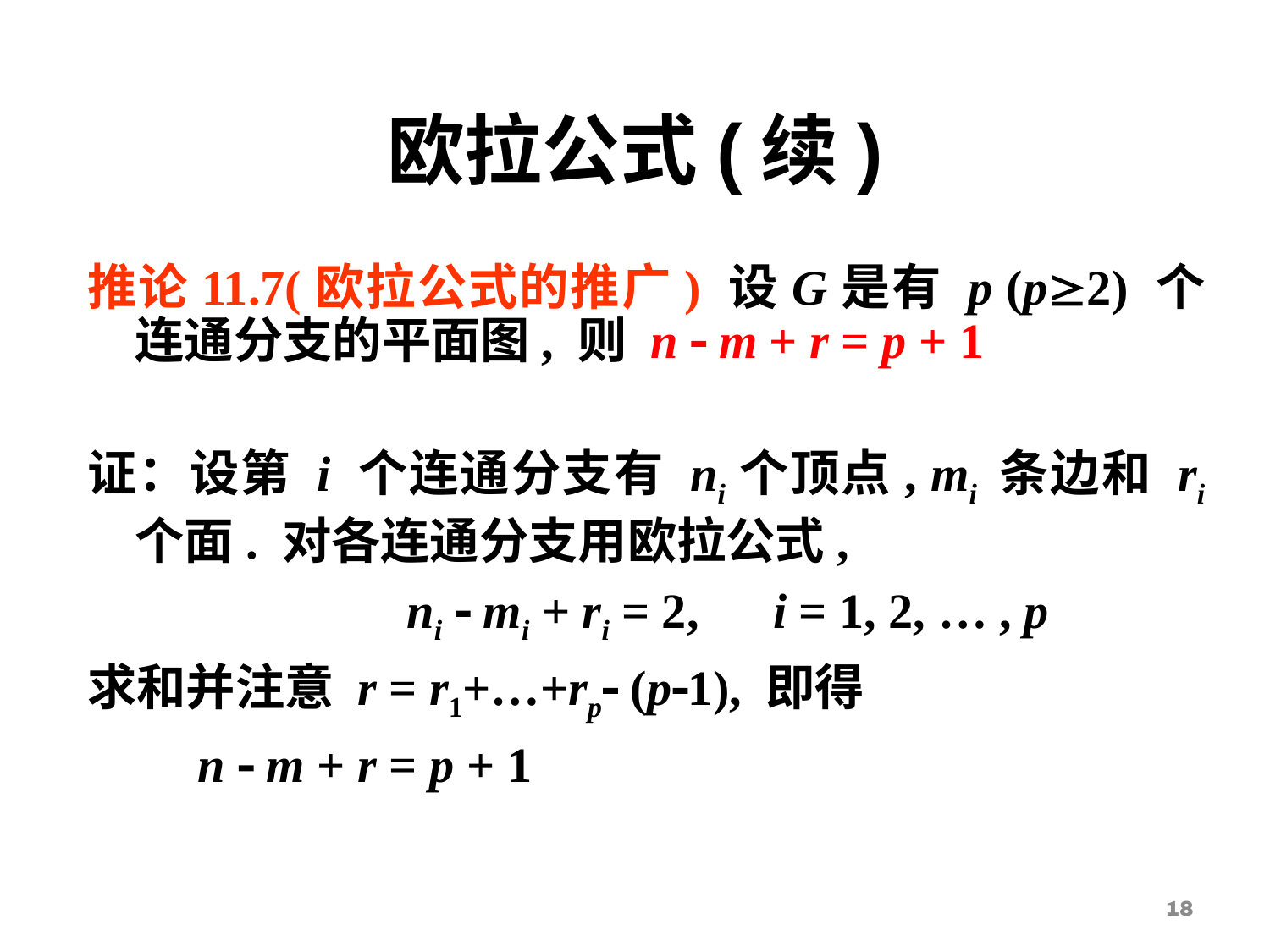

# 欧拉公式(续)
推论11.7(欧拉公式的推广) 设G是有 p (p≥2) 个连通分支的平面图, 则 n − m + r = p + 1

证：设第 i 个连通分支有 ni个顶点, mi 条边和 ri 个面. 对各连通分支用欧拉公式,
                          ni − mi + ri = 2,      i = 1, 2, … , p
求和并注意 r = r1+…+rp− (p−1), 即得
         n − m + r = p + 1
18